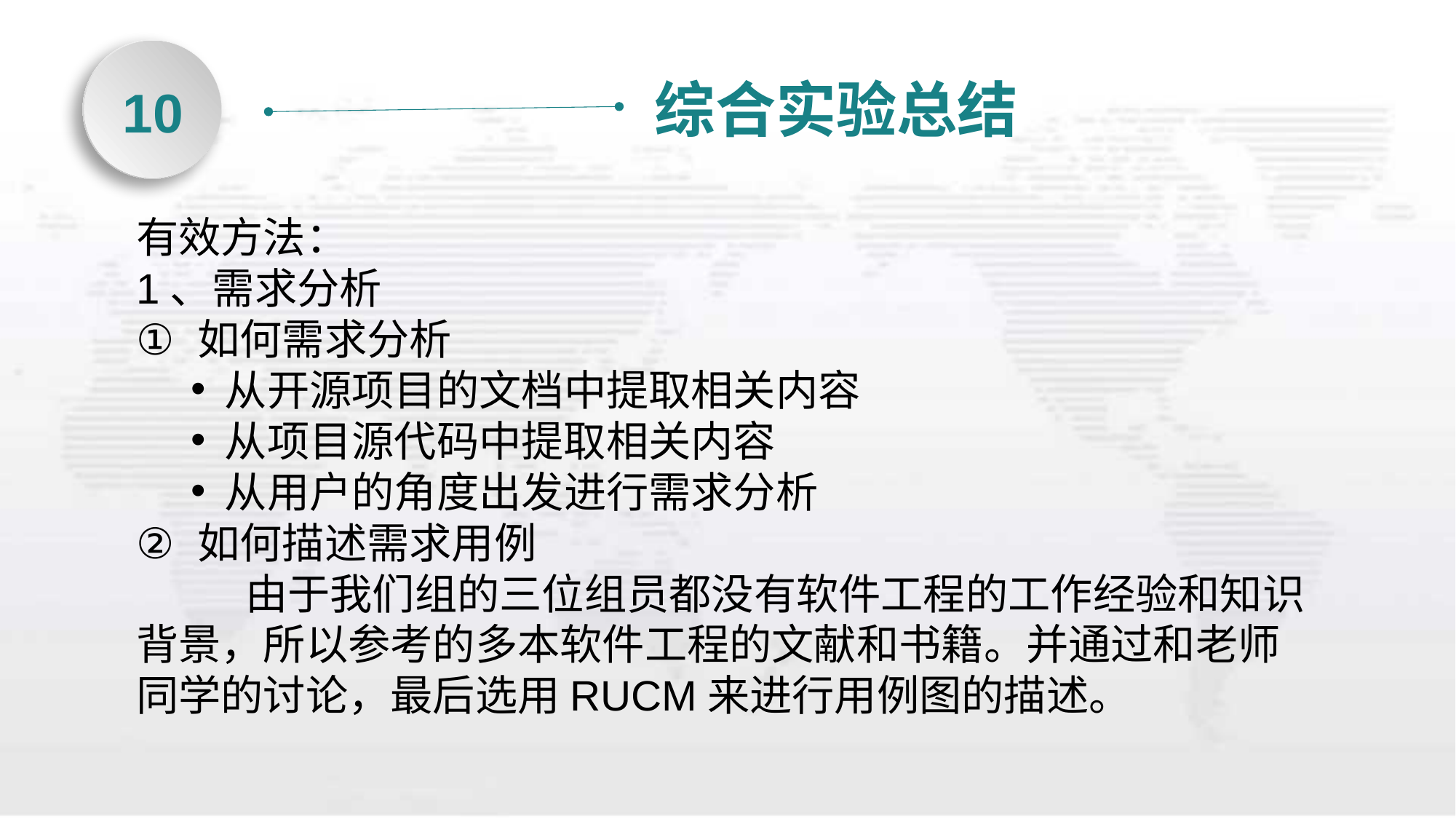

综合实验总结
10
有效方法：
1、需求分析
如何需求分析
从开源项目的文档中提取相关内容
从项目源代码中提取相关内容
从用户的角度出发进行需求分析
如何描述需求用例
	由于我们组的三位组员都没有软件工程的工作经验和知识背景，所以参考的多本软件工程的文献和书籍。并通过和老师同学的讨论，最后选用RUCM来进行用例图的描述。